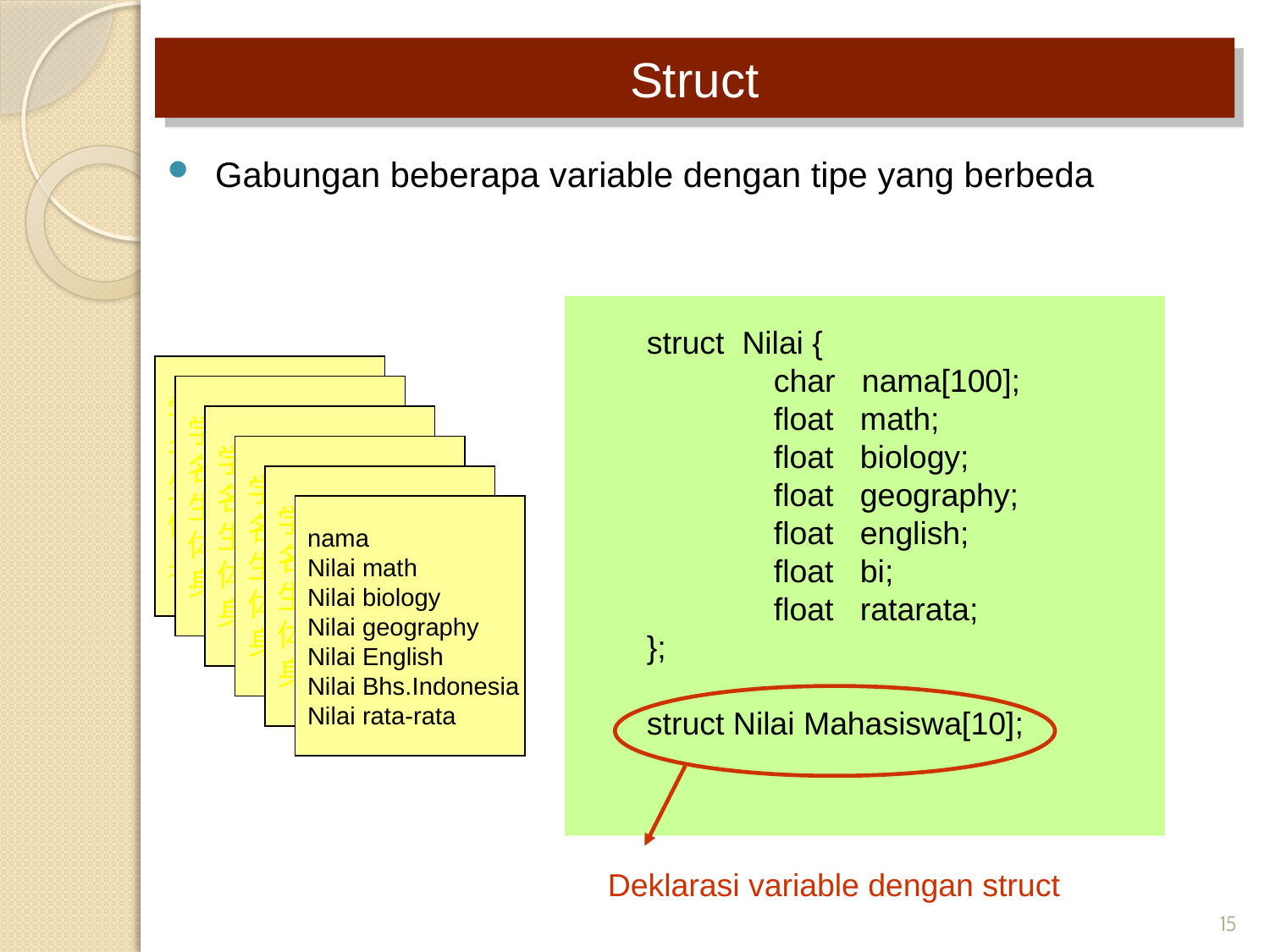

Struct
# Gabungan beberapa variable dengan tipe yang berbeda

struct  Nilai {
	char   nama[100];
	float   math;
	float   biology;
	float   geography;
	float   english;
	float   bi;
	float   ratarata;
};

struct Nilai Mahasiswa[10];

学籍番号
名前
生年月日
体重
身長
学籍番号
名前
生年月日
体重
身長
学籍番号
名前
生年月日
体重
身長
学籍番号
名前
生年月日
体重
身長
学籍番号
名前
生年月日
体重
身長
nama
Nilai math
Nilai biology
Nilai geography
Nilai English
Nilai Bhs.Indonesia
Nilai rata-rata

Deklarasi variable dengan struct
15